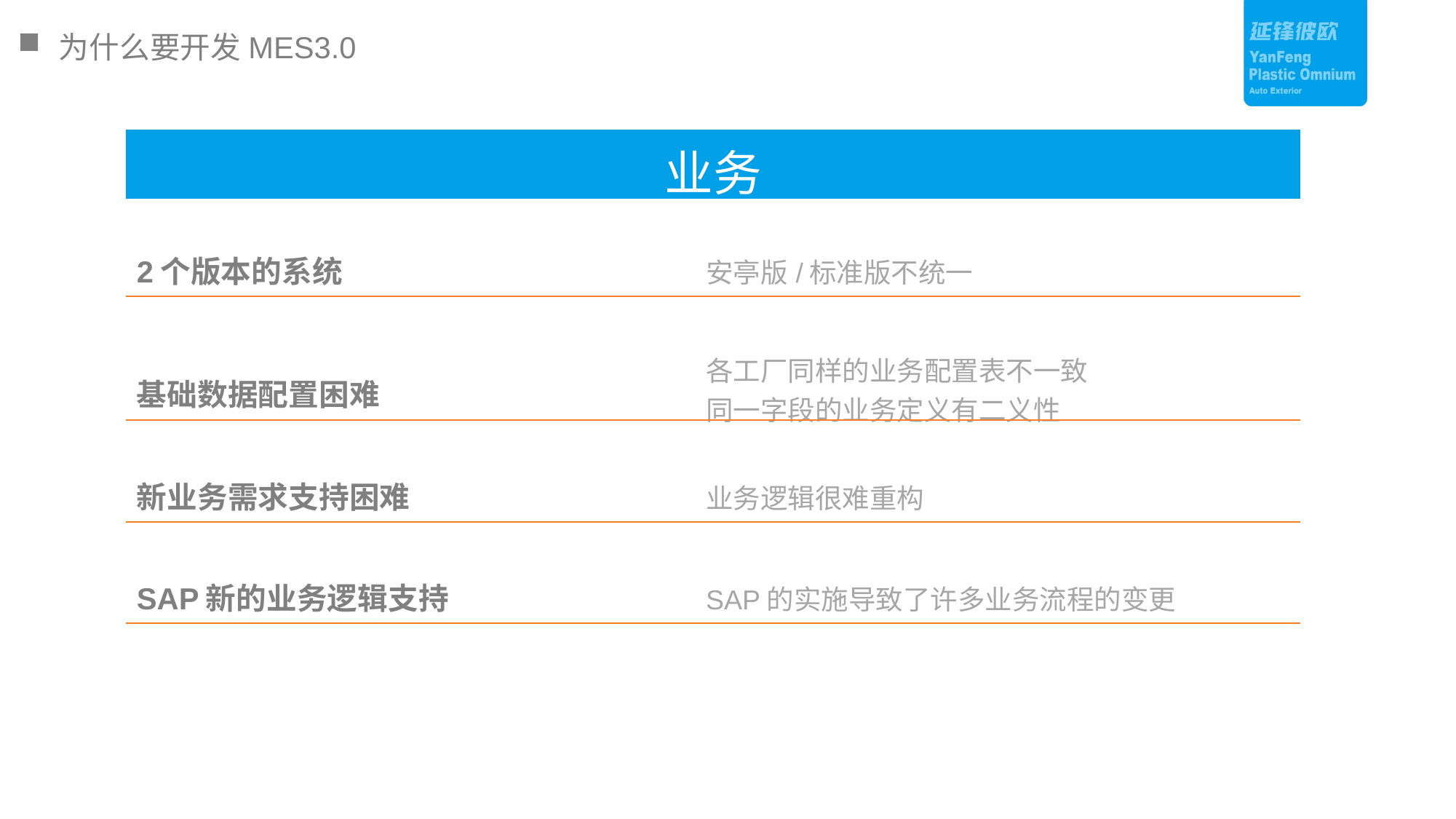

为什么要开发MES3.0
| 业务 |  |  |  |
| --- | --- | --- | --- |
|  |  |  |  |
| 2个版本的系统 |  |  | 安亭版/标准版不统一 |
|  |  |  |  |
| 基础数据配置困难 |  |  | 各工厂同样的业务配置表不一致 同一字段的业务定义有二义性 |
|  |  |  |  |
| 新业务需求支持困难 |  |  | 业务逻辑很难重构 |
|  |  |  |  |
| SAP新的业务逻辑支持 |  |  | SAP的实施导致了许多业务流程的变更 |